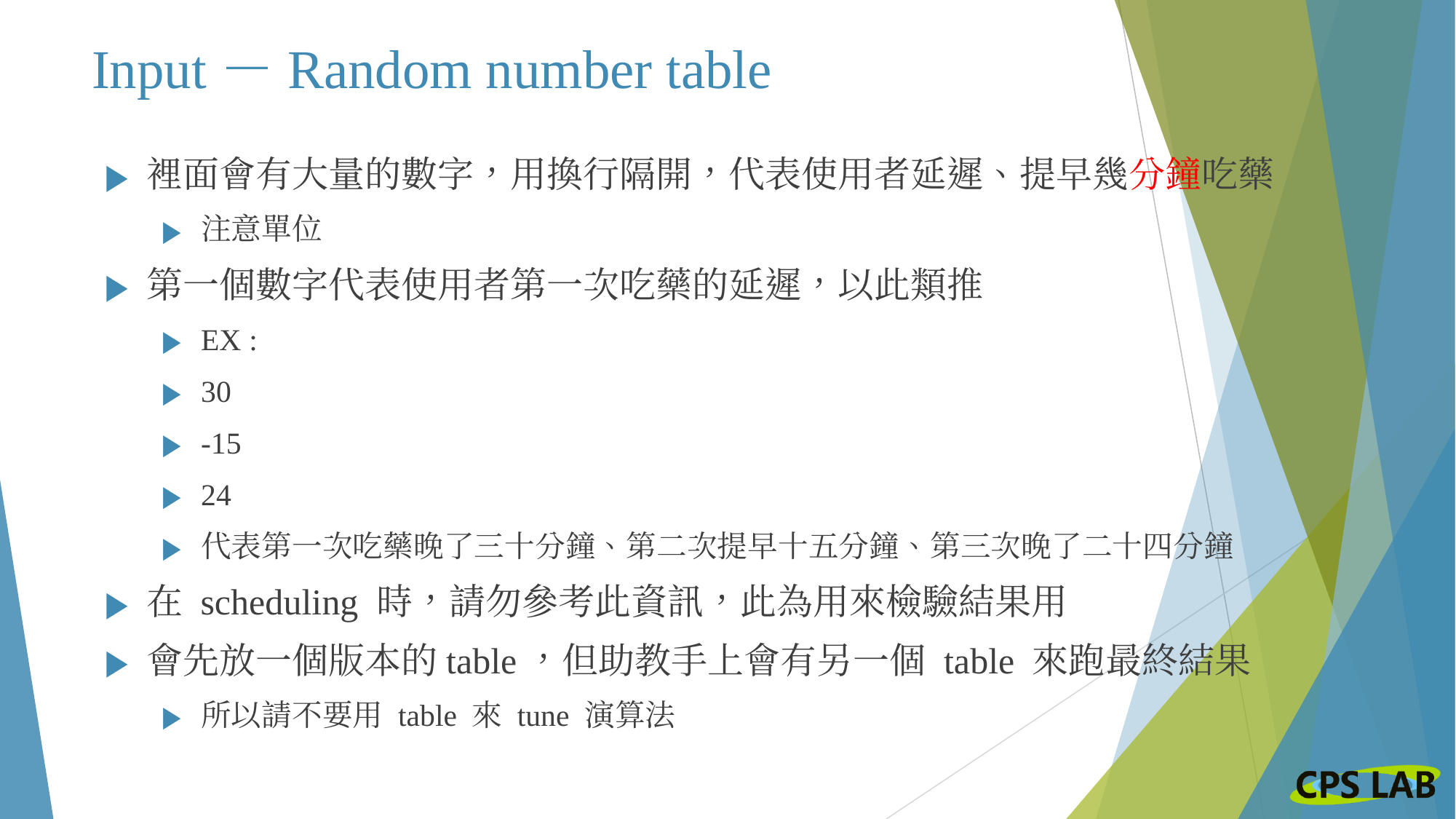

# Input－Random number table
裡面會有大量的數字，用換行隔開，代表使用者延遲、提早幾分鐘吃藥
注意單位
第一個數字代表使用者第一次吃藥的延遲，以此類推
EX :
30
-15
24
代表第一次吃藥晚了三十分鐘、第二次提早十五分鐘、第三次晚了二十四分鐘
在 scheduling 時，請勿參考此資訊，此為用來檢驗結果用
會先放一個版本的table，但助教手上會有另一個 table 來跑最終結果
所以請不要用 table 來 tune 演算法